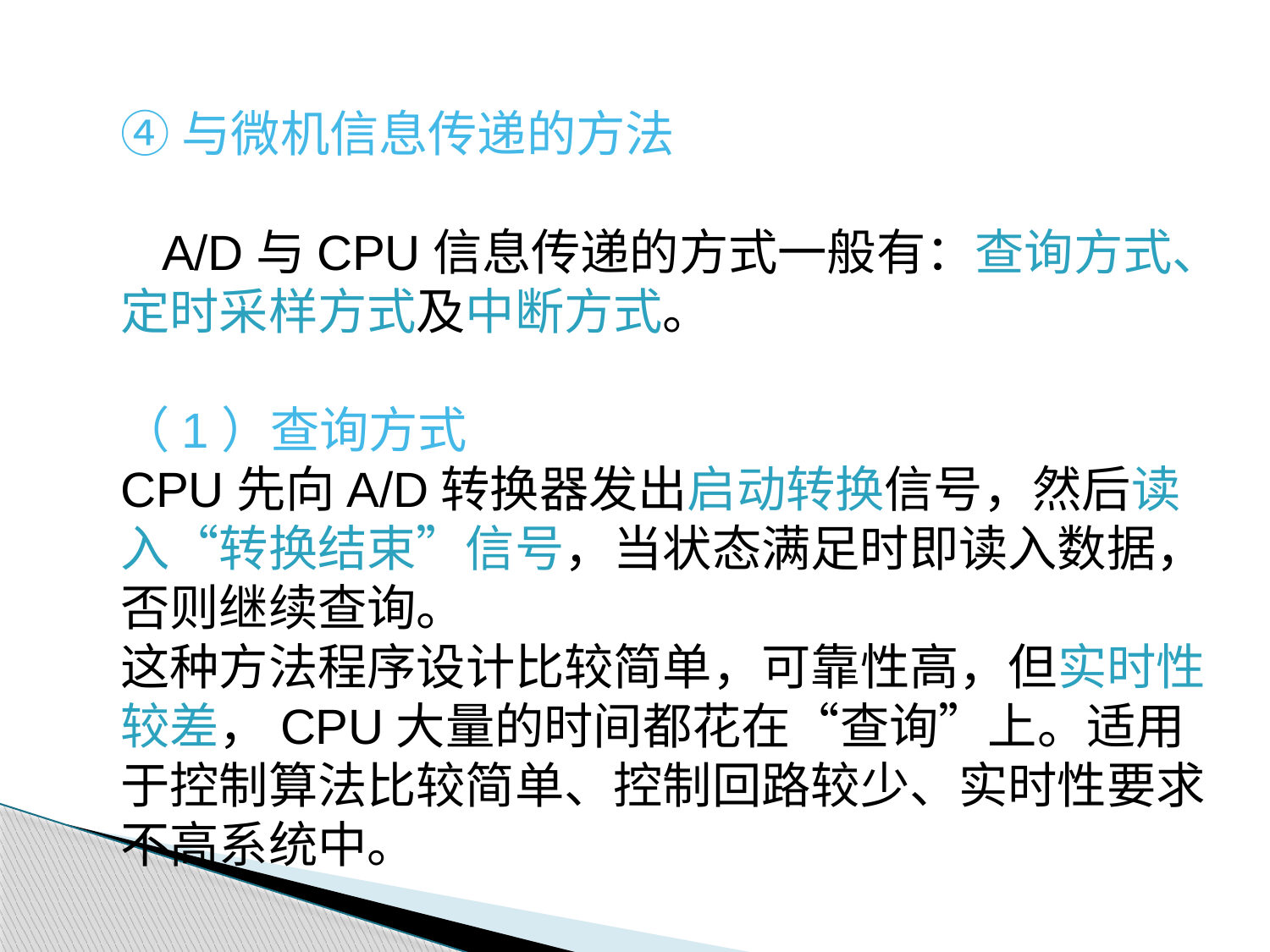

④与微机信息传递的方法

	   A/D与CPU信息传递的方式一般有：查询方式、定时采样方式及中断方式。

	（1）查询方式
	CPU先向A/D转换器发出启动转换信号，然后读入“转换结束”信号，当状态满足时即读入数据，否则继续查询。
	这种方法程序设计比较简单，可靠性高，但实时性较差，CPU大量的时间都花在“查询”上。适用于控制算法比较简单、控制回路较少、实时性要求不高系统中。